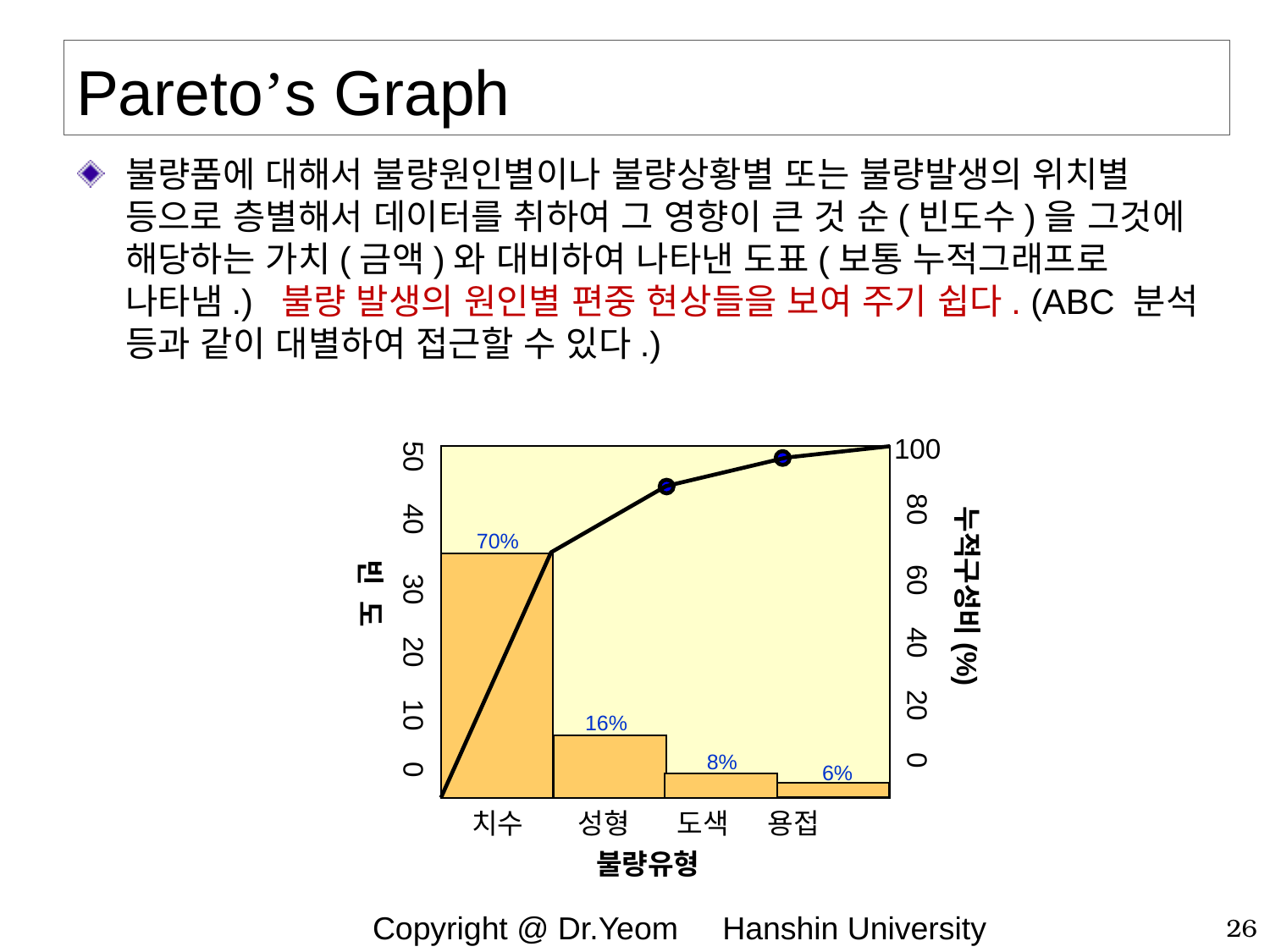

# Pareto’s Graph
불량품에 대해서 불량원인별이나 불량상황별 또는 불량발생의 위치별 등으로 층별해서 데이터를 취하여 그 영향이 큰 것 순(빈도수)을 그것에 해당하는 가치(금액)와 대비하여 나타낸 도표(보통 누적그래프로 나타냄.)  불량 발생의 원인별 편중 현상들을 보여 주기 쉽다. (ABC 분석 등과 같이 대별하여 접근할 수 있다.)
100
50    40     30    20    10    0
        80     60    40    20    0
누적구성비(%)
빈  도
  치수       성형      도색     용접
불량유형

70%

16%

8%
6%

26